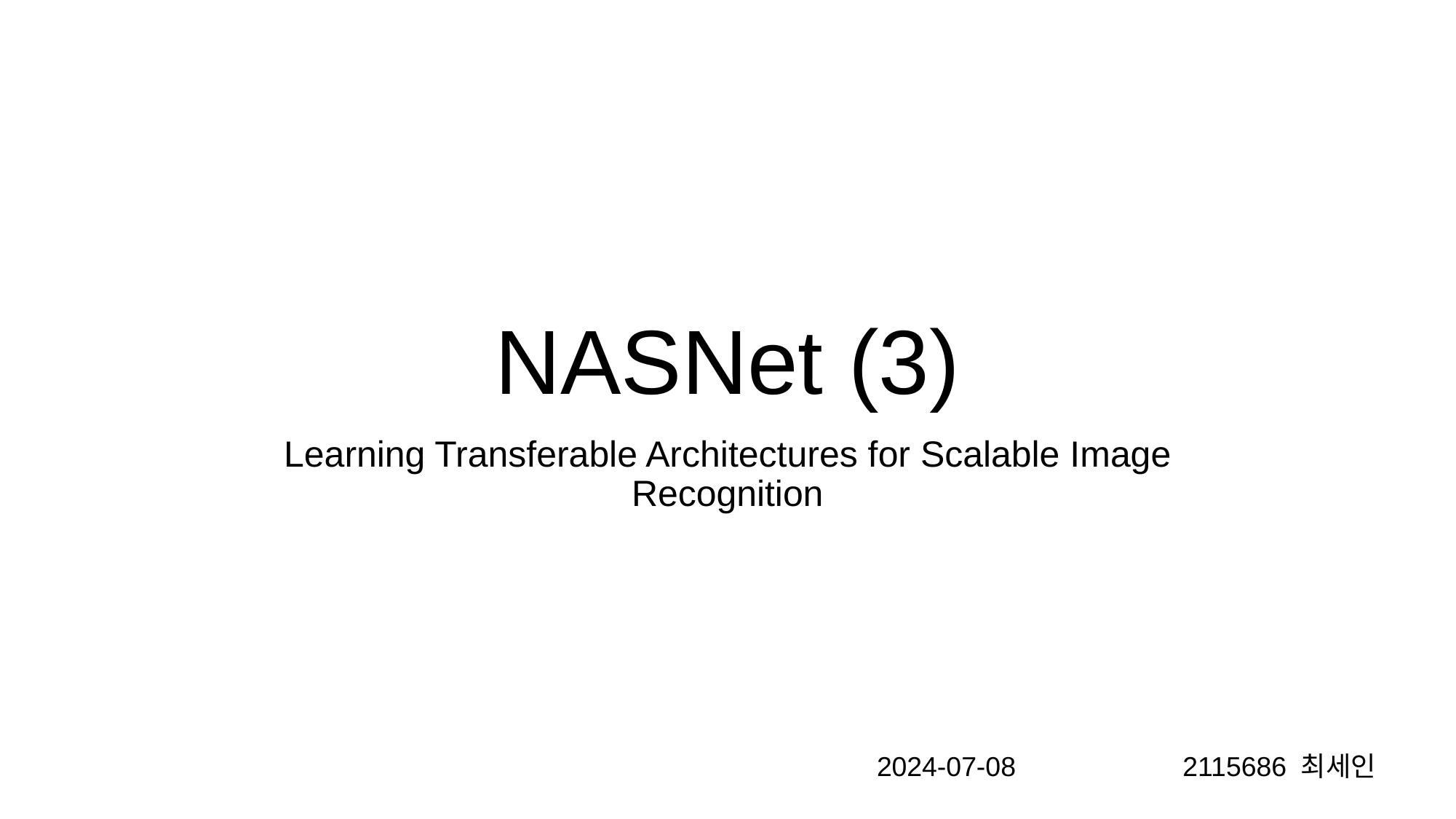

# NASNet (3)
Learning Transferable Architectures for Scalable Image Recognition
2024-07-08
2115686 최세인